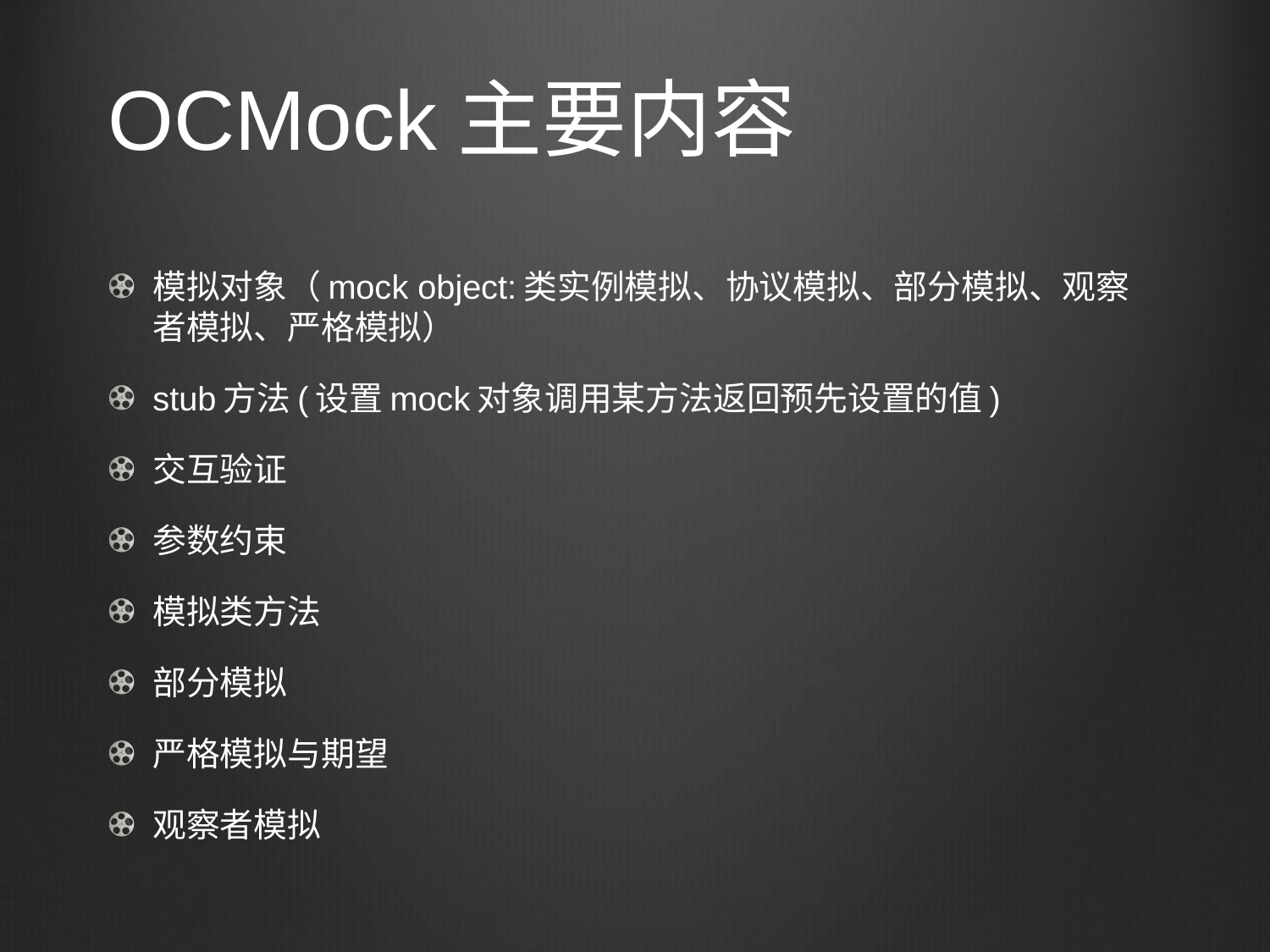

# OCMock主要内容
模拟对象（mock object:类实例模拟、协议模拟、部分模拟、观察者模拟、严格模拟）
stub方法(设置mock对象调用某方法返回预先设置的值)
交互验证
参数约束
模拟类方法
部分模拟
严格模拟与期望
观察者模拟